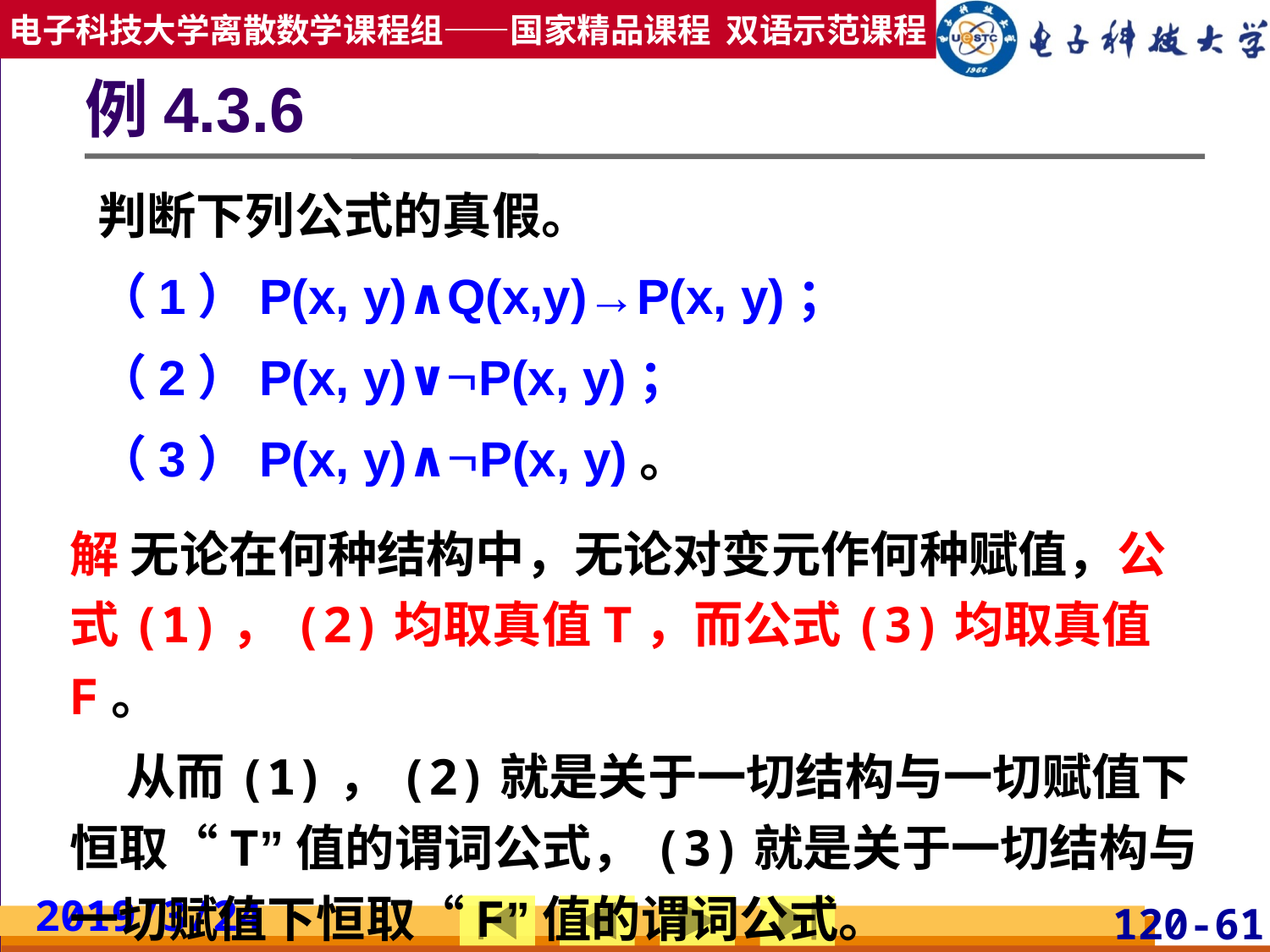

# 例4.3.6
判断下列公式的真假。
（1）P(x, y)∧Q(x,y)→P(x, y)；
（2）P(x, y)∨¬P(x, y)；
（3）P(x, y)∧¬P(x, y)。
解 无论在何种结构中，无论对变元作何种赋值，公式(1)，(2)均取真值T，而公式(3)均取真值F。
    从而(1)，(2)就是关于一切结构与一切赋值下恒取“T”值的谓词公式，(3)就是关于一切结构与一切赋值下恒取“F”值的谓词公式。
2019/3/24